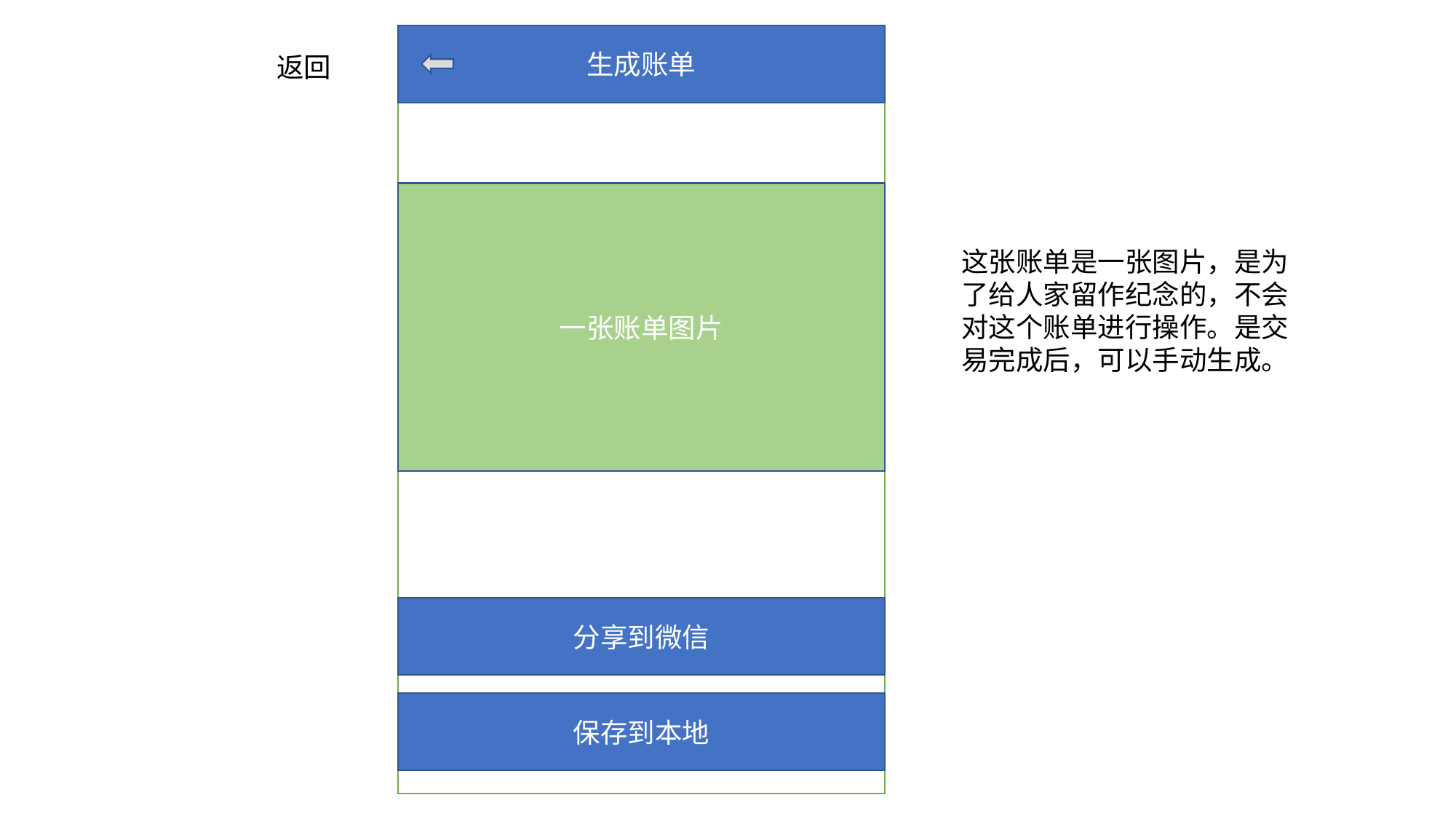

生成账单
返回

一张账单图片
这张账单是一张图片，是为了给人家留作纪念的，不会对这个账单进行操作。是交易完成后，可以手动生成。
分享到微信
保存到本地